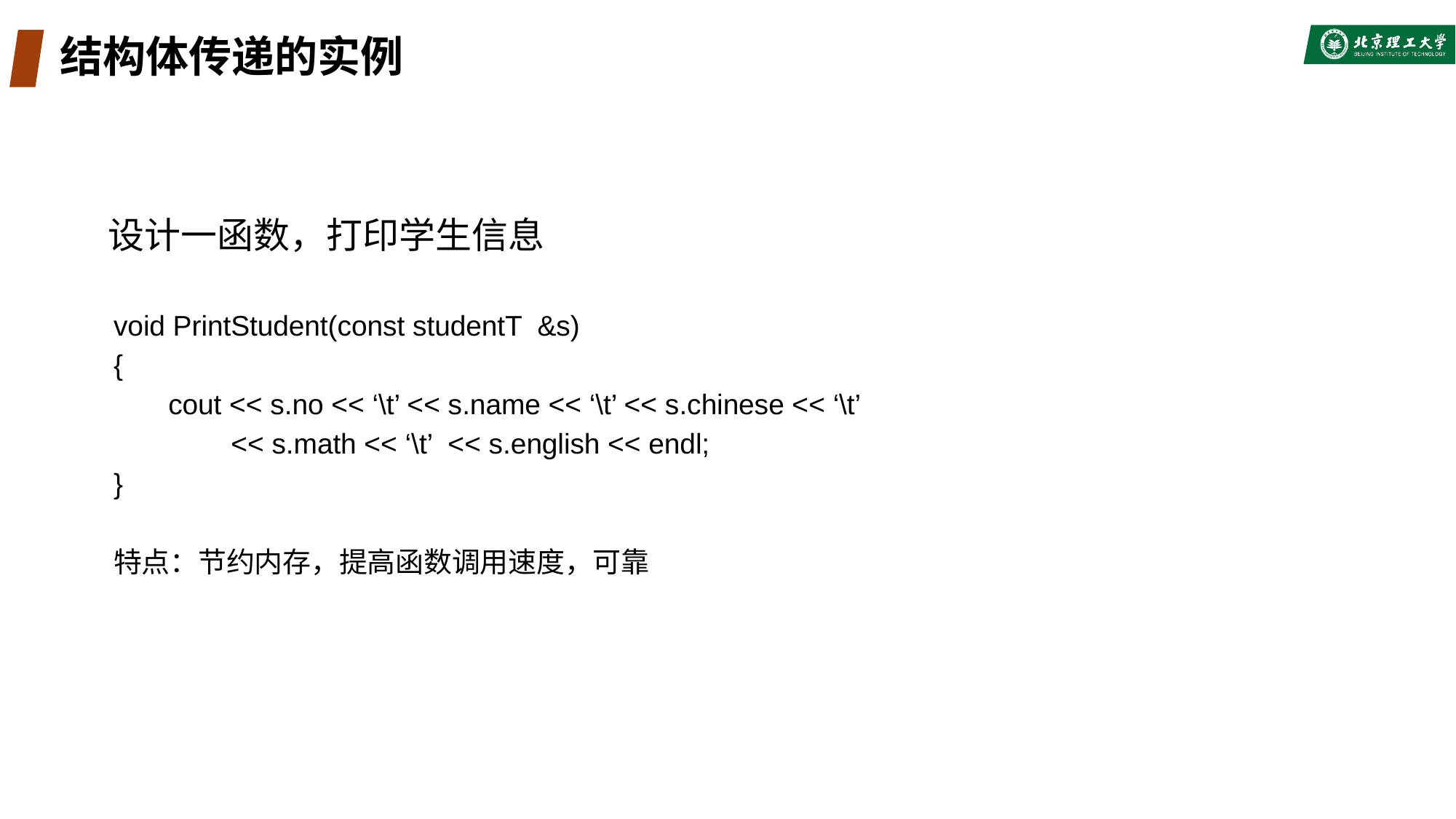

# 结构体传递的实例
设计一函数，打印学生信息
void PrintStudent(const studentT  &s)
{
       cout << s.no << ‘\t’ << s.name << ‘\t’ << s.chinese << ‘\t’
               << s.math << ‘\t’  << s.english << endl;
}

特点：节约内存，提高函数调用速度，可靠